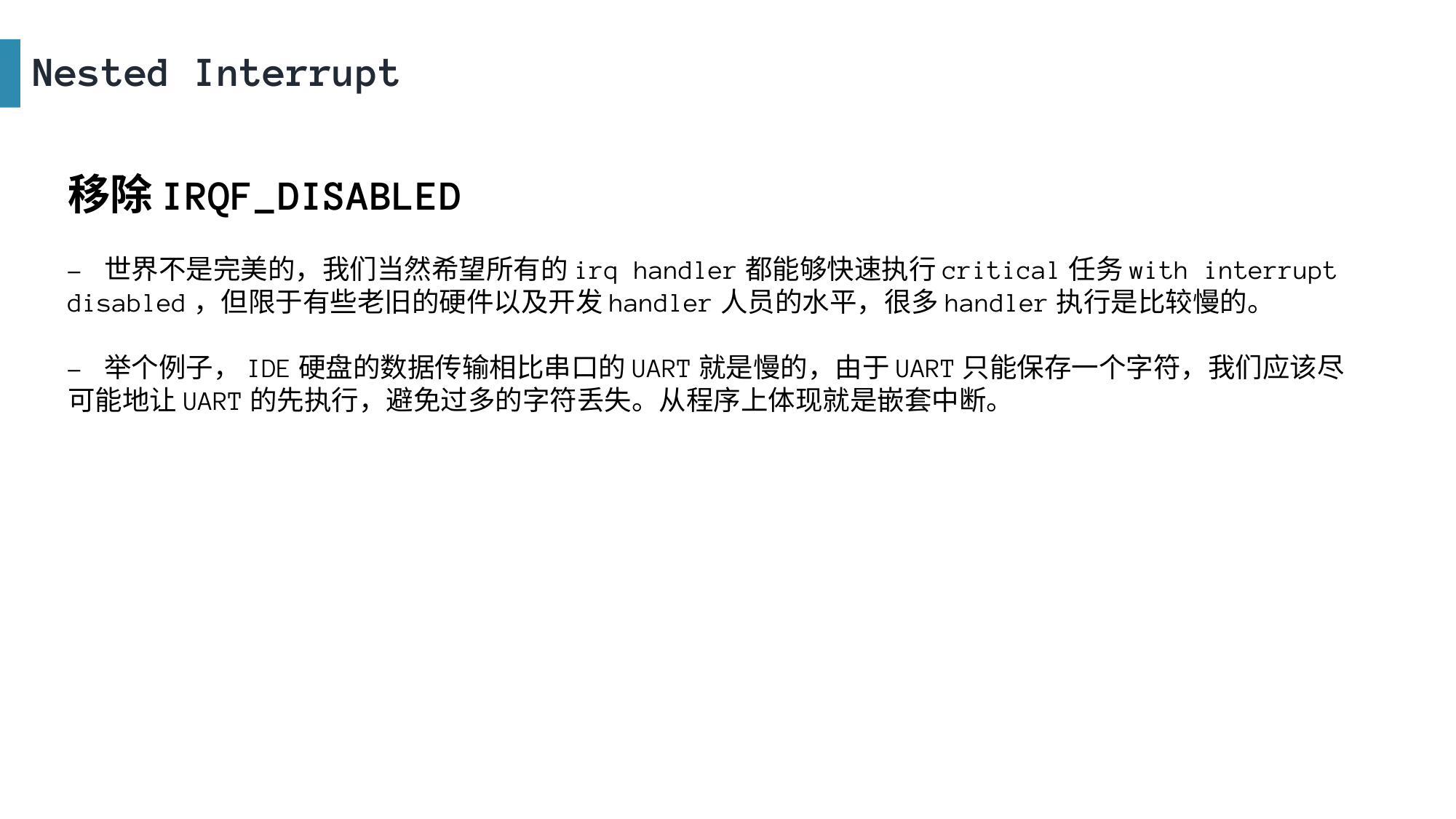

Nested Interrupt

移除IRQF_DISABLED

- 世界不是完美的，我们当然希望所有的irq handler都能够快速执行critical任务with interrupt disabled，但限于有些老旧的硬件以及开发handler人员的水平，很多handler执行是比较慢的。

- 举个例子，IDE硬盘的数据传输相比串口的UART就是慢的，由于UART只能保存一个字符，我们应该尽可能地让UART的先执行，避免过多的字符丢失。从程序上体现就是嵌套中断。